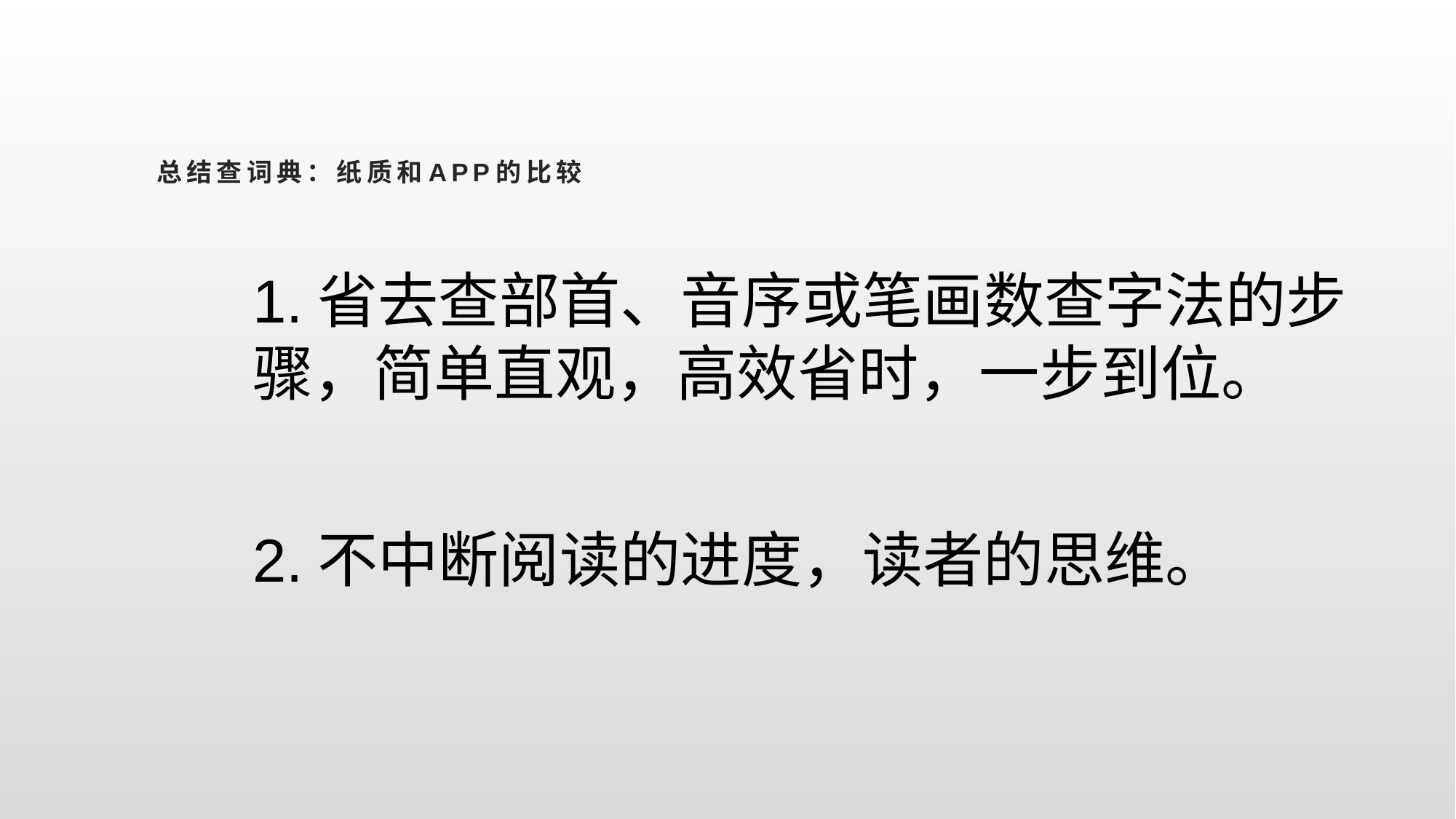

# 总结查词典：纸质和APP的比较
1.省去查部首、音序或笔画数查字法的步骤，简单直观，高效省时，一步到位。
2.不中断阅读的进度，读者的思维。